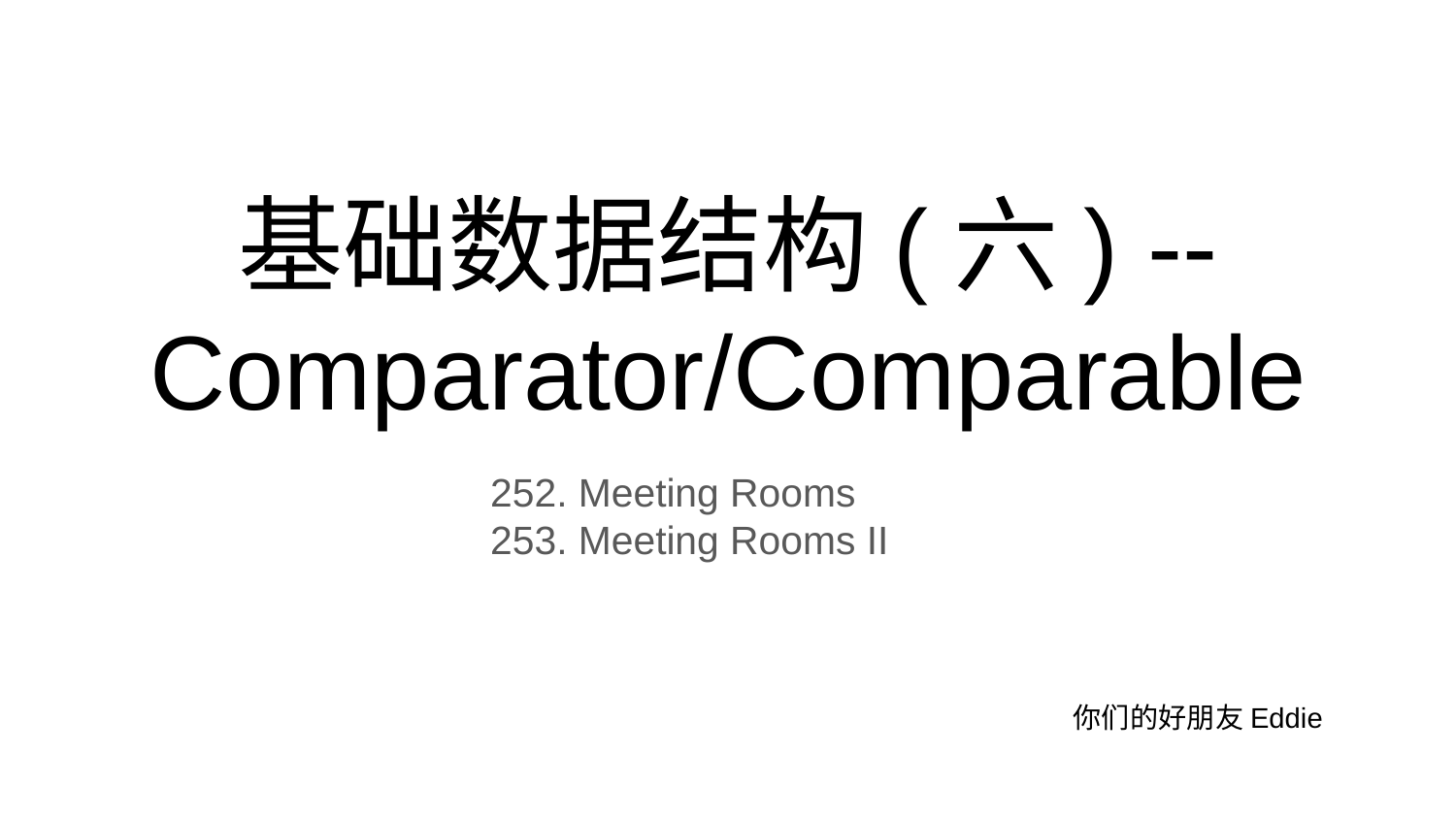

# 基础数据结构(六) -- Comparator/Comparable
252. Meeting Rooms
253. Meeting Rooms II
你们的好朋友Eddie